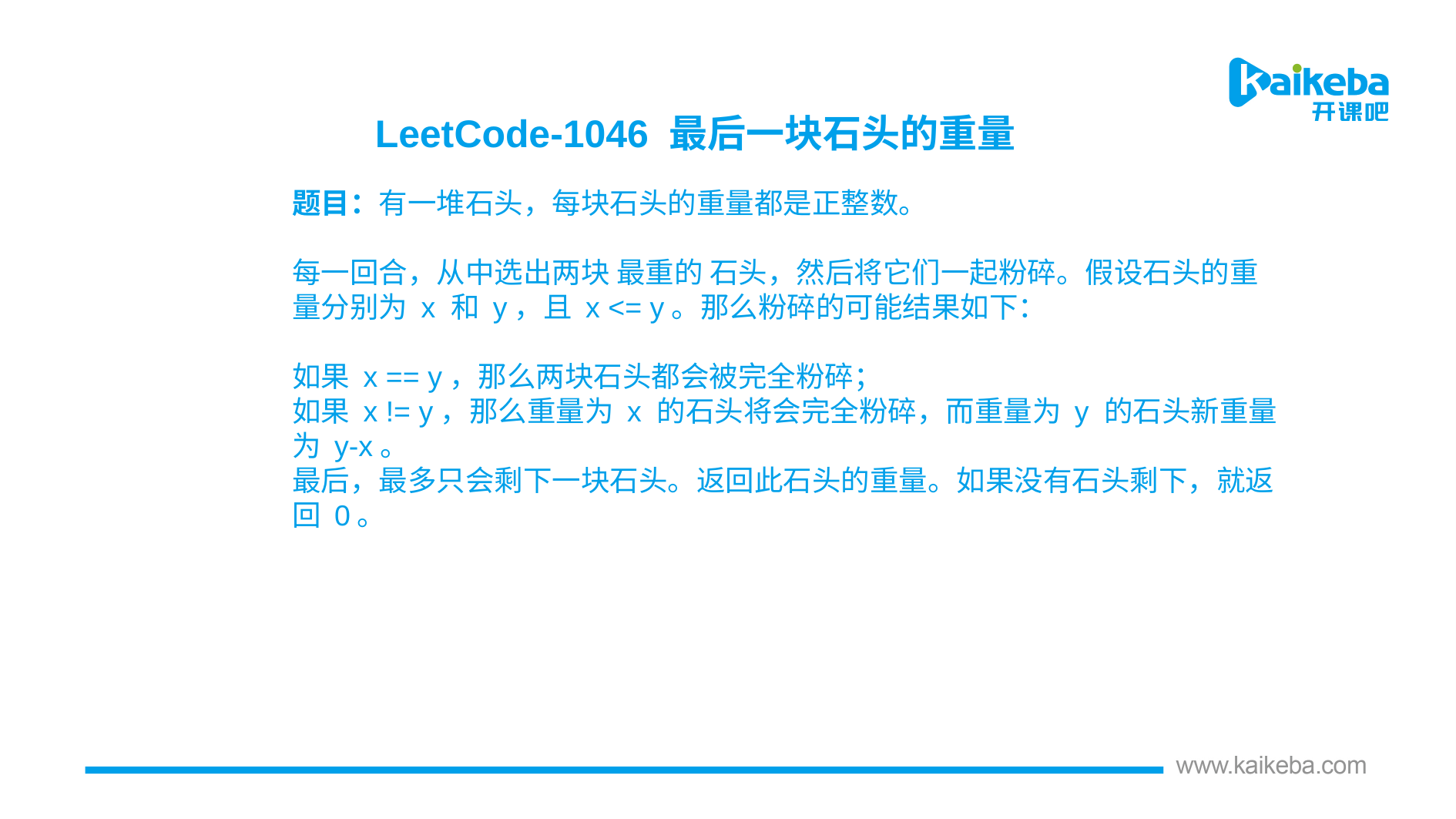

LeetCode-1046 最后一块石头的重量
题目：有一堆石头，每块石头的重量都是正整数。

每一回合，从中选出两块 最重的 石头，然后将它们一起粉碎。假设石头的重量分别为 x 和 y，且 x <= y。那么粉碎的可能结果如下：

如果 x == y，那么两块石头都会被完全粉碎；
如果 x != y，那么重量为 x 的石头将会完全粉碎，而重量为 y 的石头新重量为 y-x。
最后，最多只会剩下一块石头。返回此石头的重量。如果没有石头剩下，就返回 0。